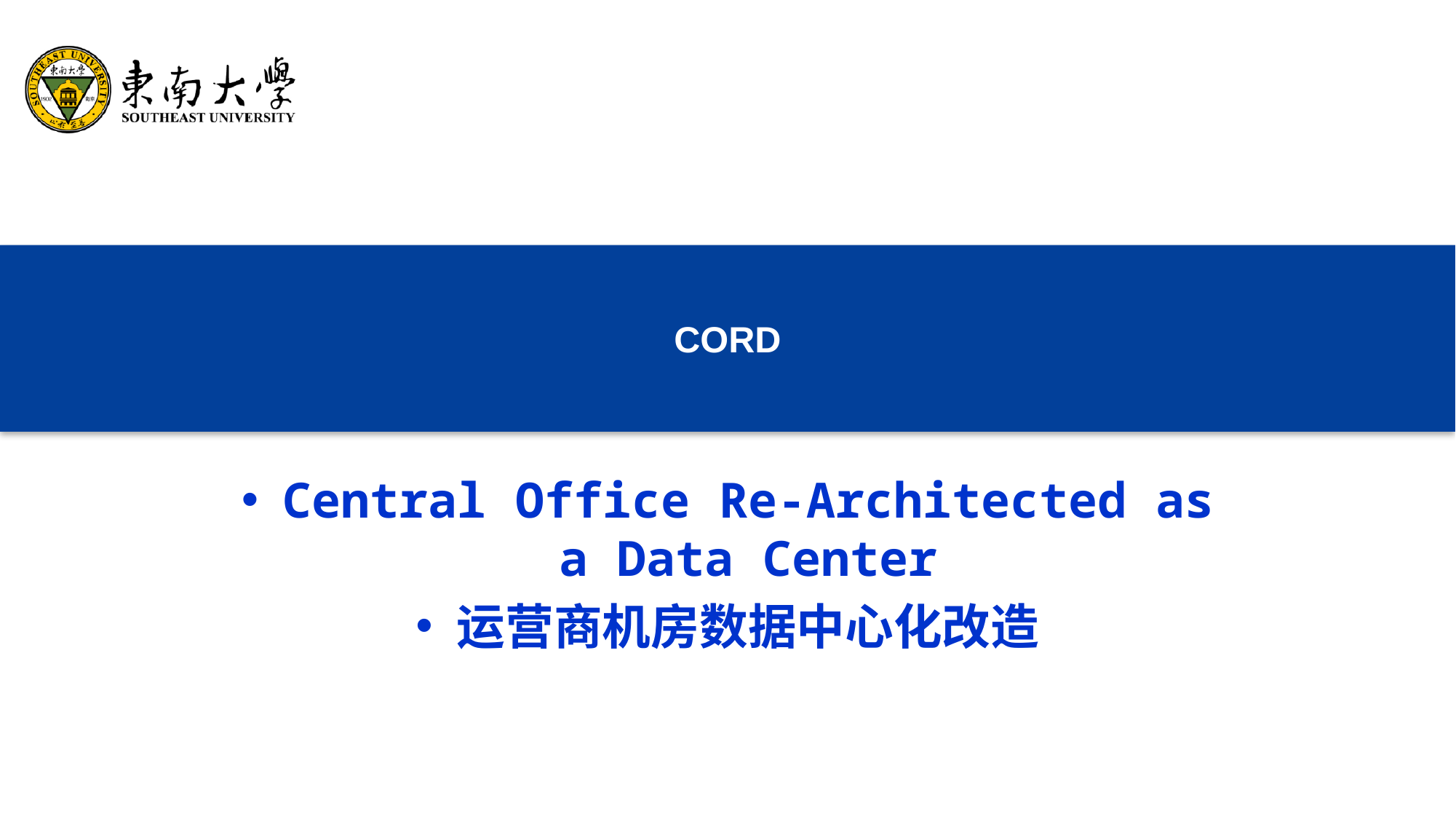

# CORD
Central Office Re-Architected as a Data Center
运营商机房数据中心化改造